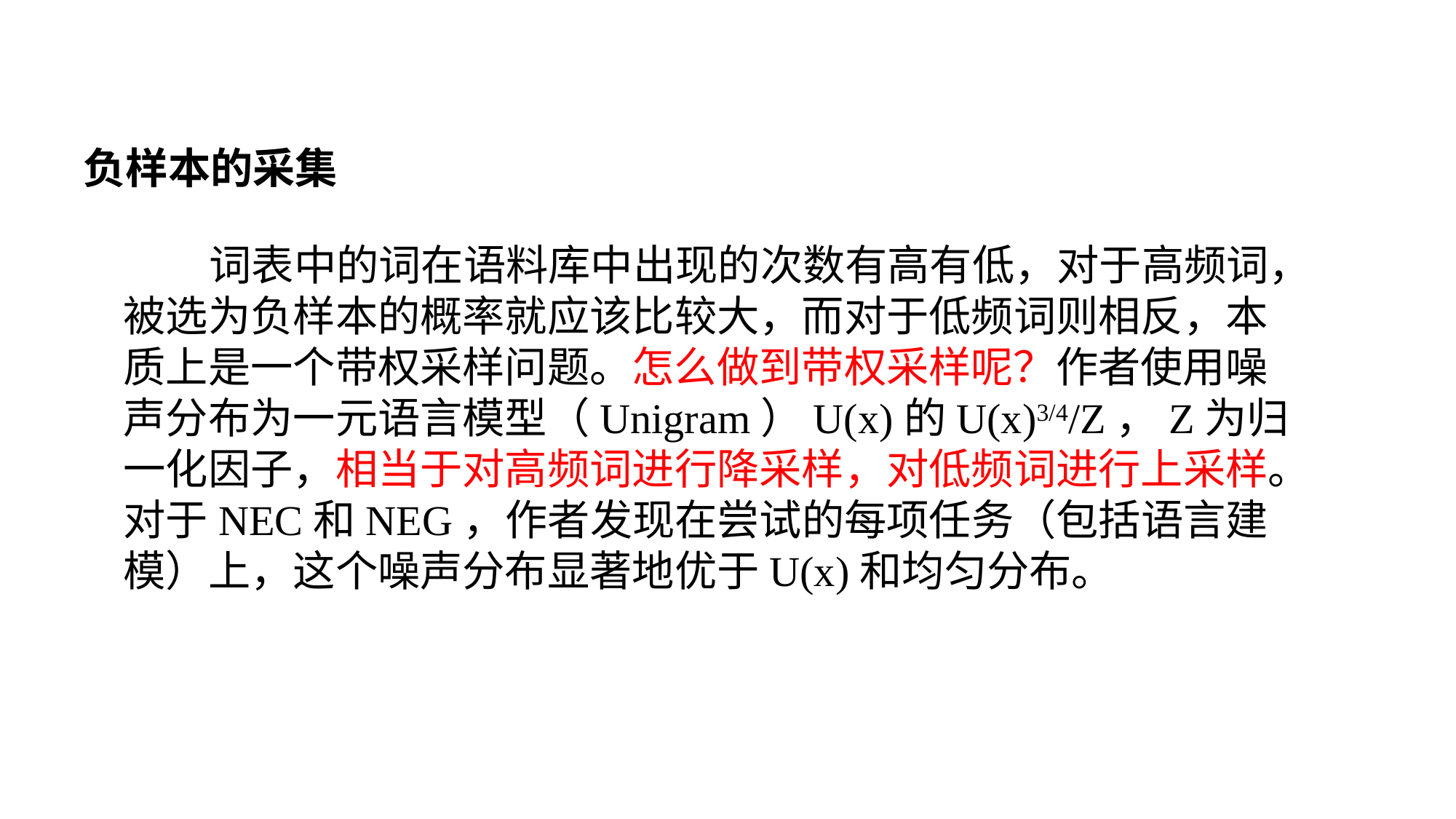

负样本的采集
        词表中的词在语料库中出现的次数有高有低，对于高频词，被选为负样本的概率就应该比较大，而对于低频词则相反，本质上是一个带权采样问题。怎么做到带权采样呢？作者使用噪声分布为一元语言模型（Unigram）U(x)的U(x)3/4/Z，Z为归一化因子，相当于对高频词进行降采样，对低频词进行上采样。对于NEC和NEG，作者发现在尝试的每项任务（包括语言建模）上，这个噪声分布显著地优于U(x)和均匀分布。